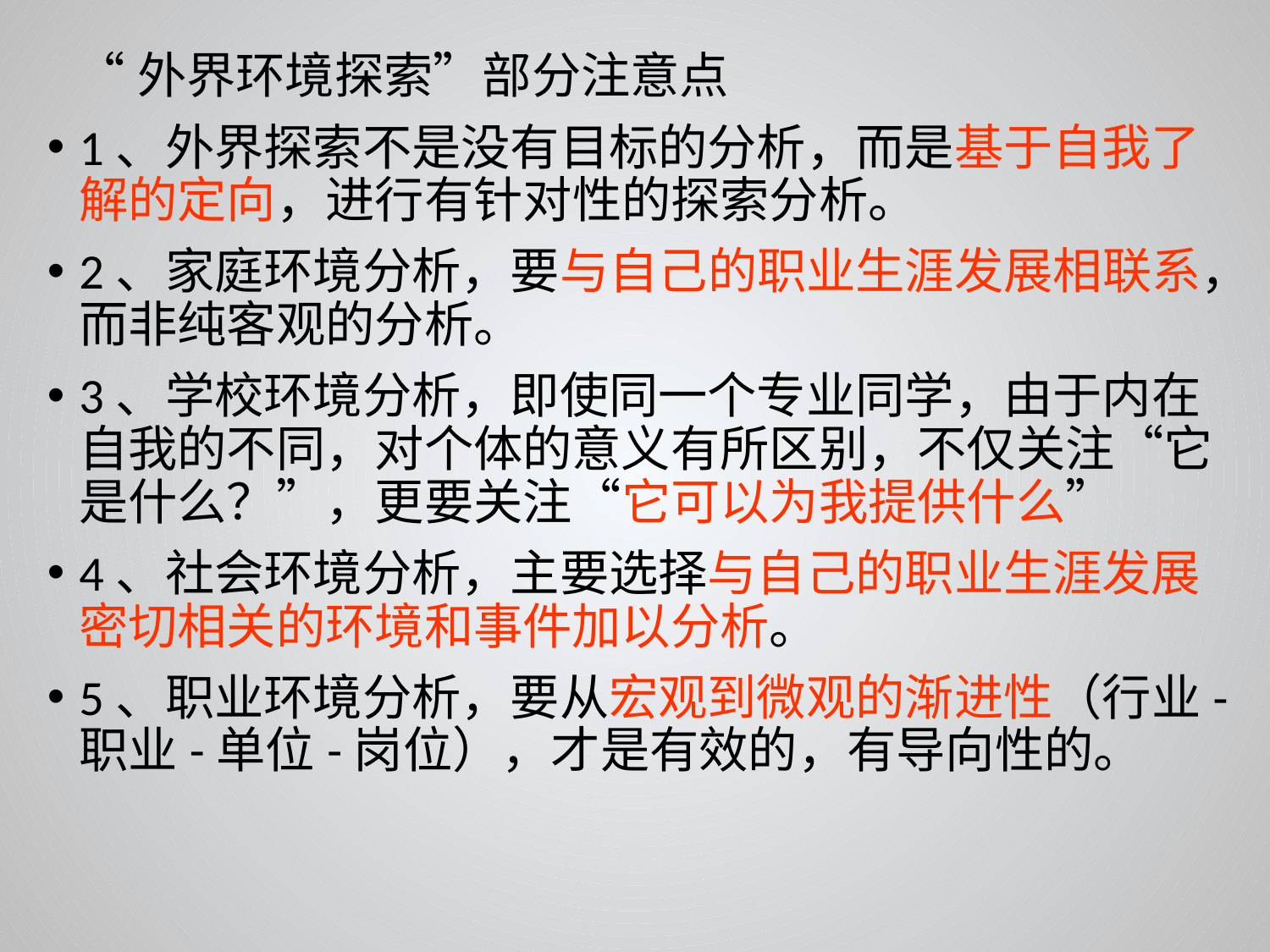

“外界环境探索”部分注意点
1、外界探索不是没有目标的分析，而是基于自我了解的定向，进行有针对性的探索分析。
2、家庭环境分析，要与自己的职业生涯发展相联系，而非纯客观的分析。
3、学校环境分析，即使同一个专业同学，由于内在自我的不同，对个体的意义有所区别，不仅关注“它是什么？”，更要关注“它可以为我提供什么”
4、社会环境分析，主要选择与自己的职业生涯发展密切相关的环境和事件加以分析。
5、职业环境分析，要从宏观到微观的渐进性（行业-职业-单位-岗位），才是有效的，有导向性的。